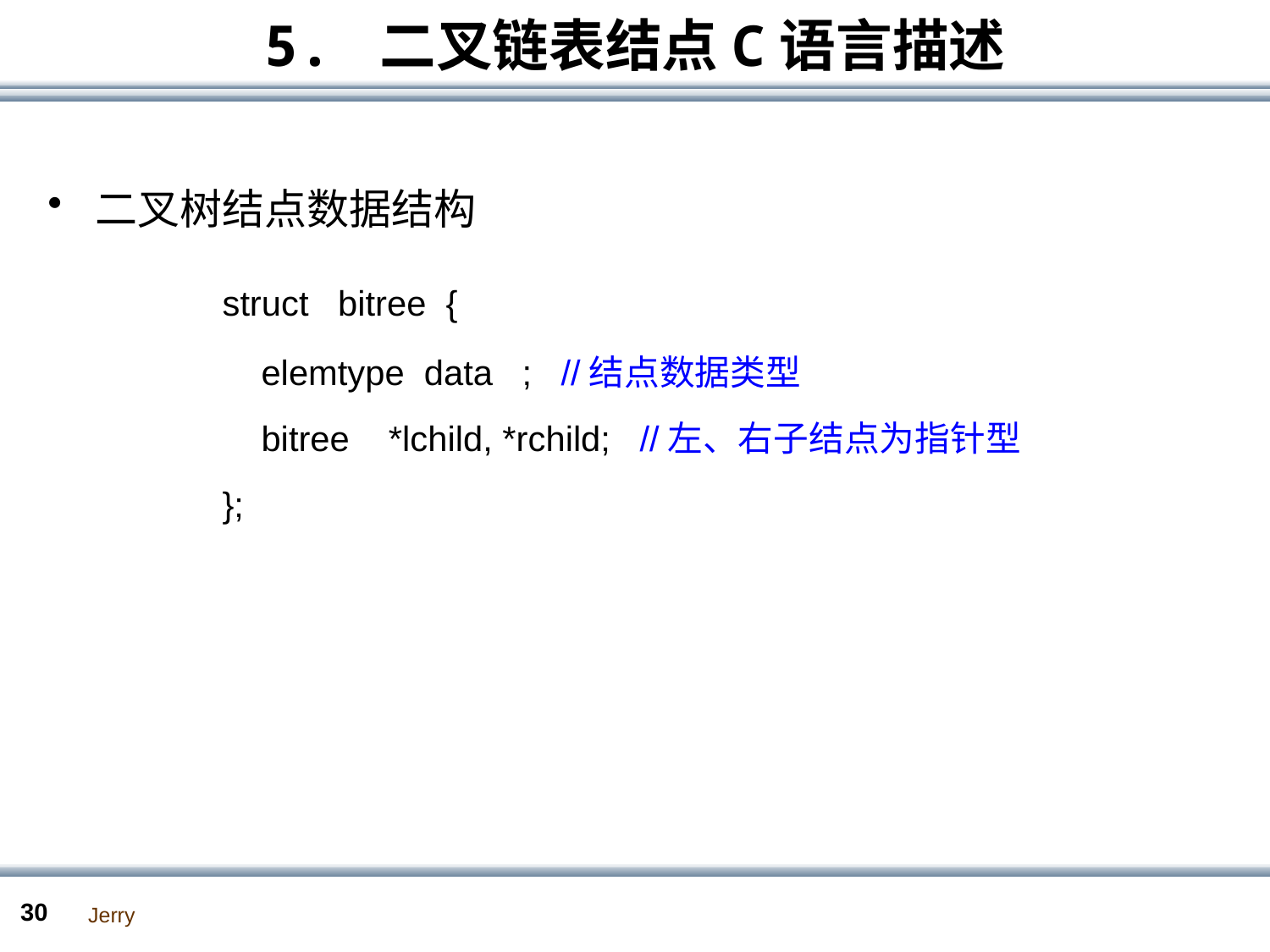

# 5. 二叉链表结点C语言描述
二叉树结点数据结构
		struct   bitree  {
	    	    elemtype  data   ;   //结点数据类型
	    	    bitree    *lchild, *rchild;   //左、右子结点为指针型
		};